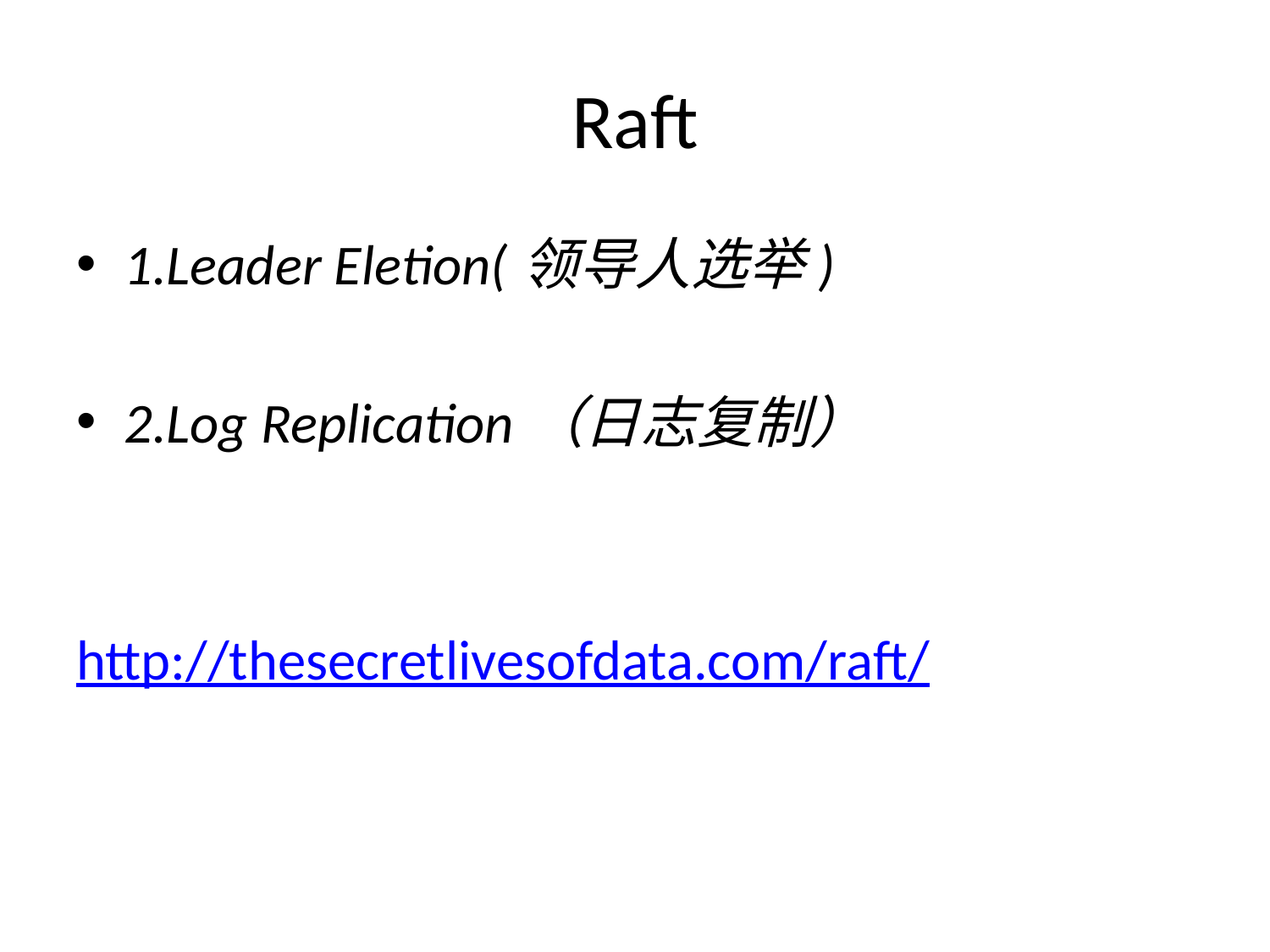

# Raft
1.Leader Eletion(领导人选举)

2.Log Replication（日志复制）

http://thesecretlivesofdata.com/raft/